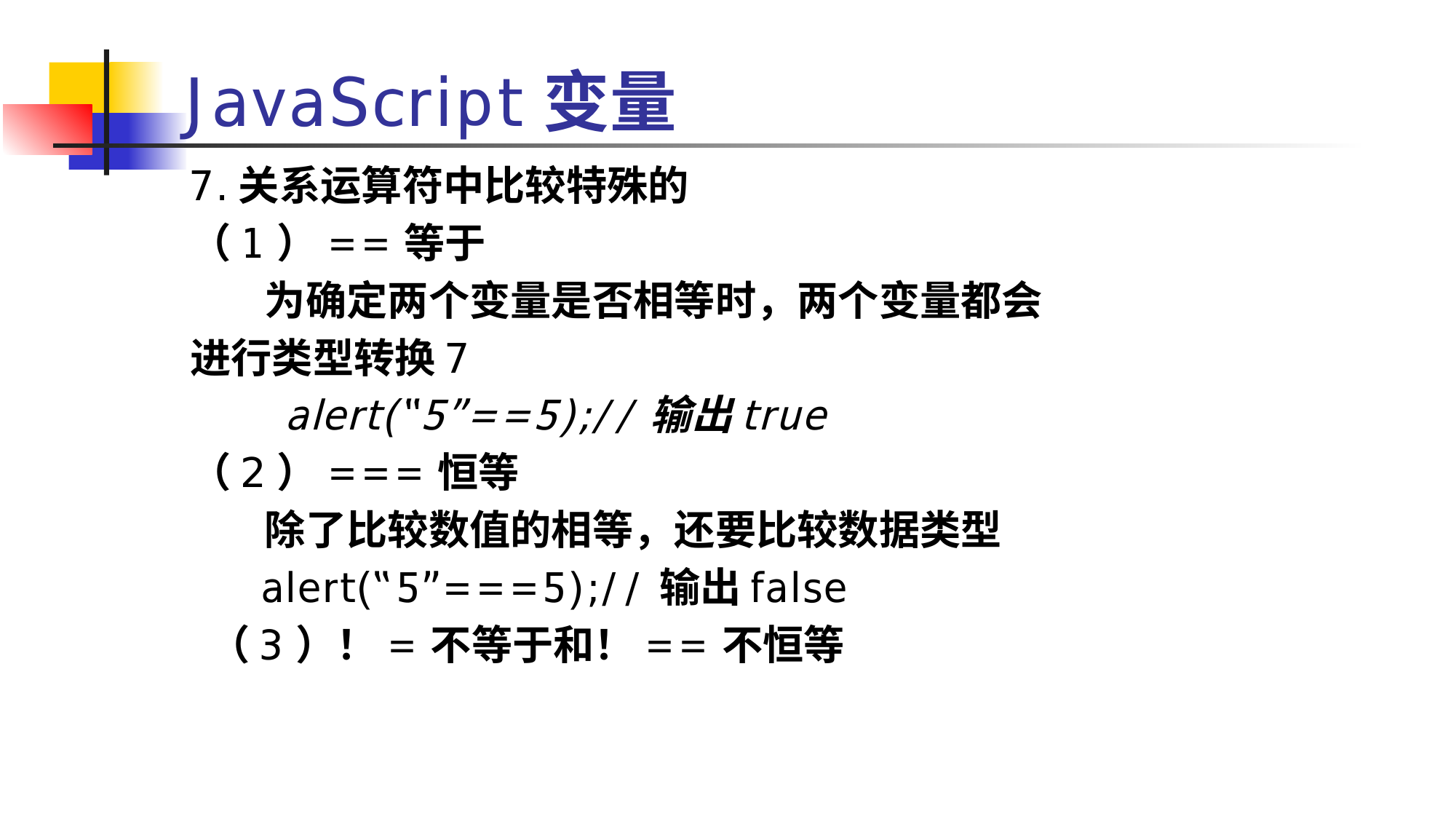

JavaScript变量
7.关系运算符中比较特殊的
（1）==等于
       为确定两个变量是否相等时，两个变量都会
进行类型转换7
        alert(“5”==5);//输出true
（2）===恒等
       除了比较数值的相等，还要比较数据类型
      alert(“5”===5);//输出false
 （3）！=不等于和！==不恒等